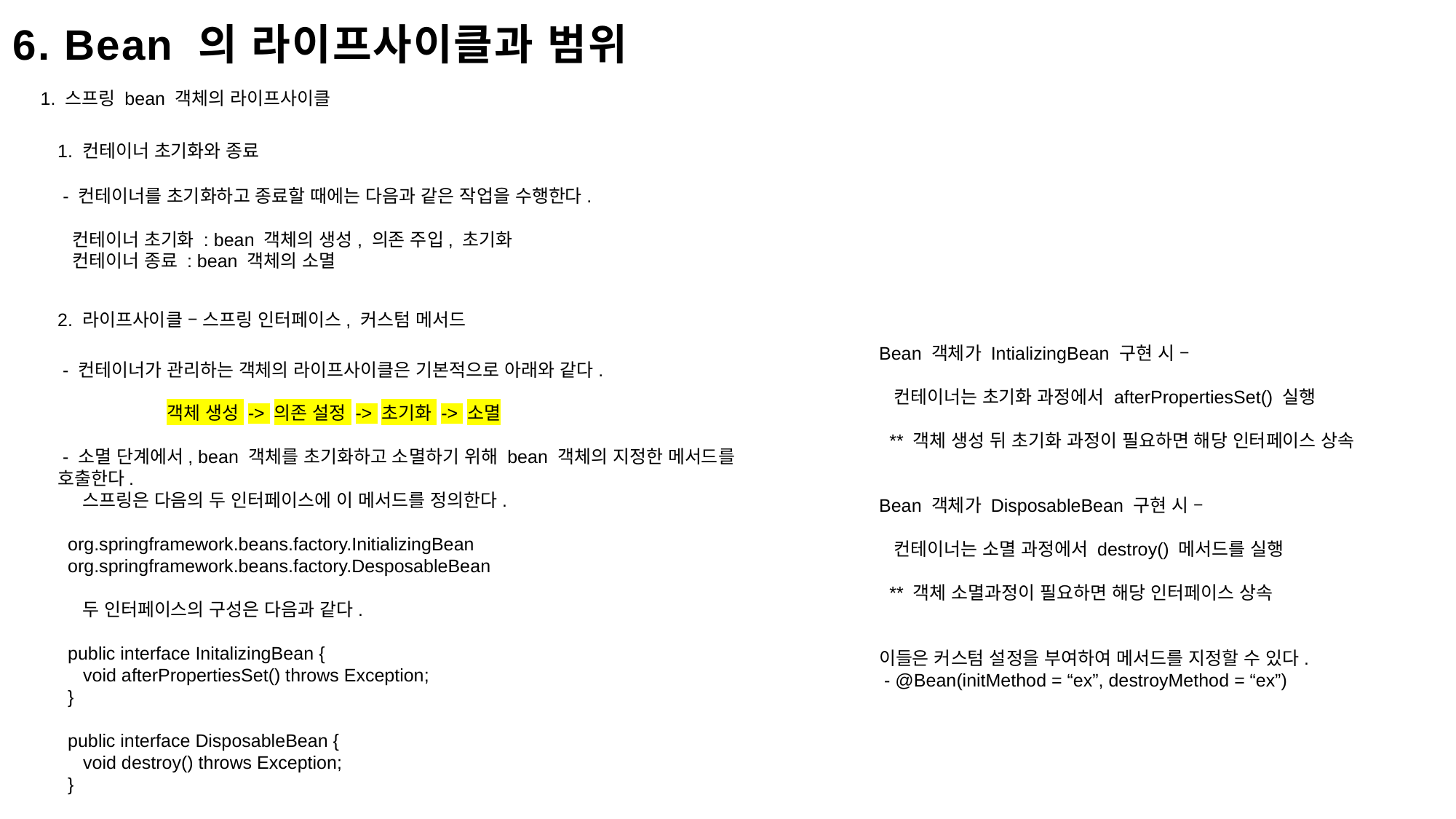

6. Bean 의 라이프사이클과 범위
1. 스프링 bean 객체의 라이프사이클
1. 컨테이너 초기화와 종료
 - 컨테이너를 초기화하고 종료할 때에는 다음과 같은 작업을 수행한다.

  컨테이너 초기화 : bean 객체의 생성, 의존 주입, 초기화
  컨테이너 종료 : bean 객체의 소멸
2. 라이프사이클 – 스프링 인터페이스, 커스텀 메서드
Bean 객체가 IntializingBean 구현 시 –

  컨테이너는 초기화 과정에서 afterPropertiesSet() 실행

  ** 객체 생성 뒤 초기화 과정이 필요하면 해당 인터페이스 상속

Bean 객체가 DisposableBean 구현 시 –

  컨테이너는 소멸 과정에서 destroy() 메서드를 실행

  ** 객체 소멸과정이 필요하면 해당 인터페이스 상속

이들은 커스텀 설정을 부여하여 메서드를 지정할 수 있다.
 - @Bean(initMethod = “ex”, destroyMethod = “ex”)
 - 컨테이너가 관리하는 객체의 라이프사이클은 기본적으로 아래와 같다.

	객체 생성 -> 의존 설정 -> 초기화 -> 소멸

 - 소멸 단계에서, bean 객체를 초기화하고 소멸하기 위해 bean 객체의 지정한 메서드를 호출한다.
    스프링은 다음의 두 인터페이스에 이 메서드를 정의한다.

  org.springframework.beans.factory.InitializingBean
  org.springframework.beans.factory.DesposableBean

    두 인터페이스의 구성은 다음과 같다.

  public interface InitalizingBean {
     void afterPropertiesSet() throws Exception;
  }

  public interface DisposableBean {
     void destroy() throws Exception;
  }